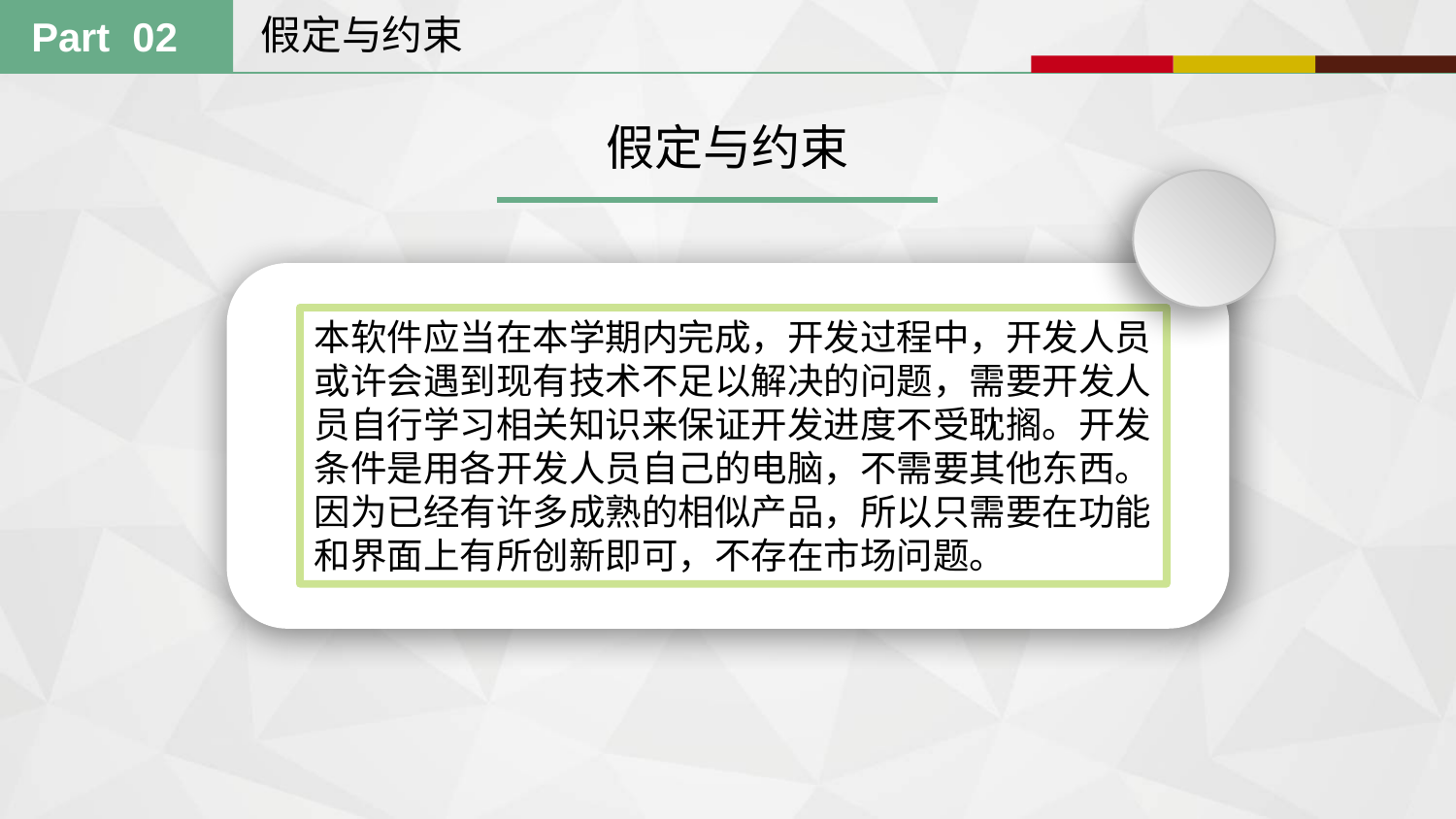

假定与约束
Part  02

假定与约束

本软件应当在本学期内完成，开发过程中，开发人员或许会遇到现有技术不足以解决的问题，需要开发人员自行学习相关知识来保证开发进度不受耽搁。开发条件是用各开发人员自己的电脑，不需要其他东西。因为已经有许多成熟的相似产品，所以只需要在功能和界面上有所创新即可，不存在市场问题。